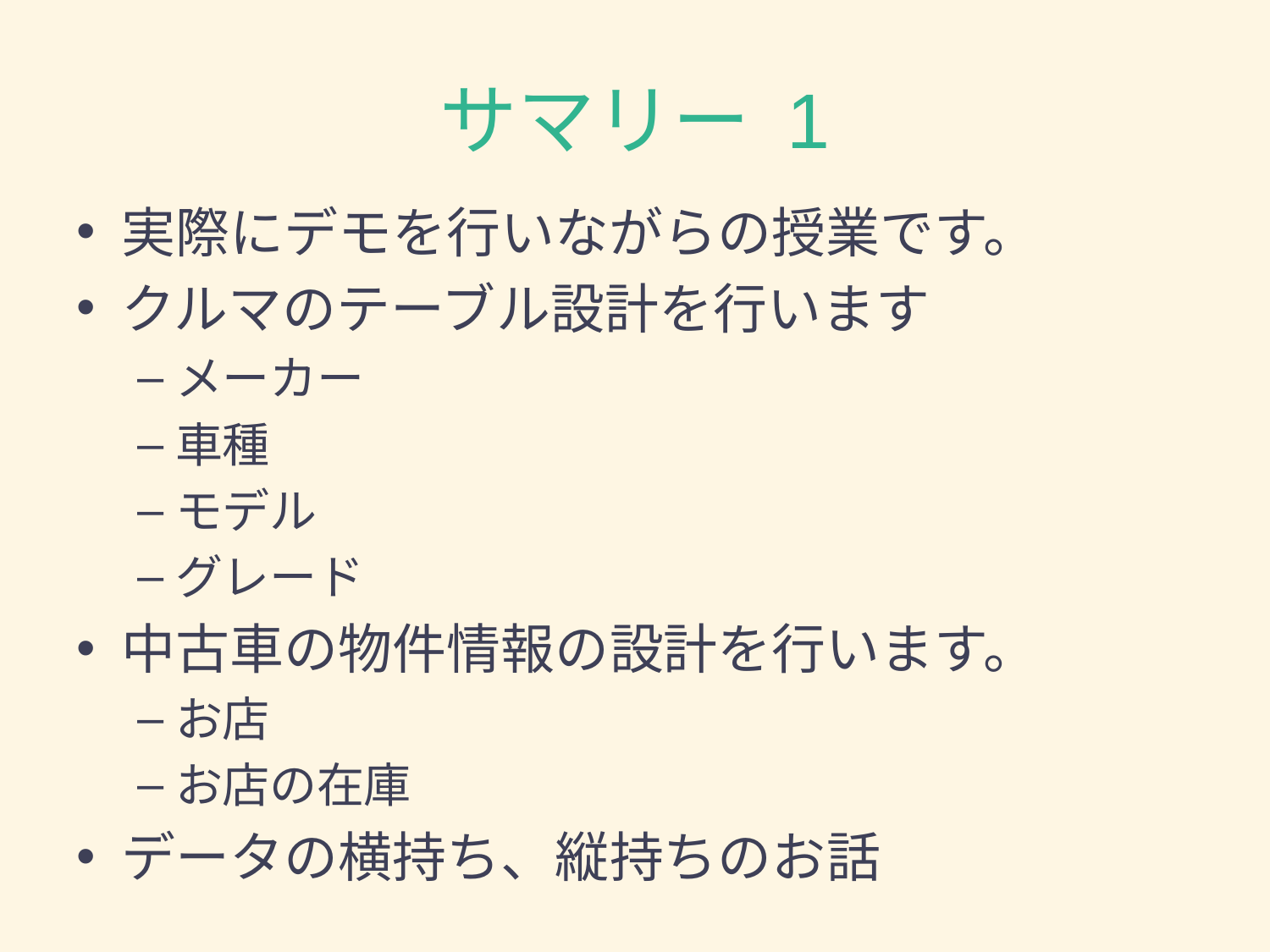

# サマリー 1
実際にデモを行いながらの授業です。
クルマのテーブル設計を行います
メーカー
車種
モデル
グレード
中古車の物件情報の設計を行います。
お店
お店の在庫
データの横持ち、縦持ちのお話